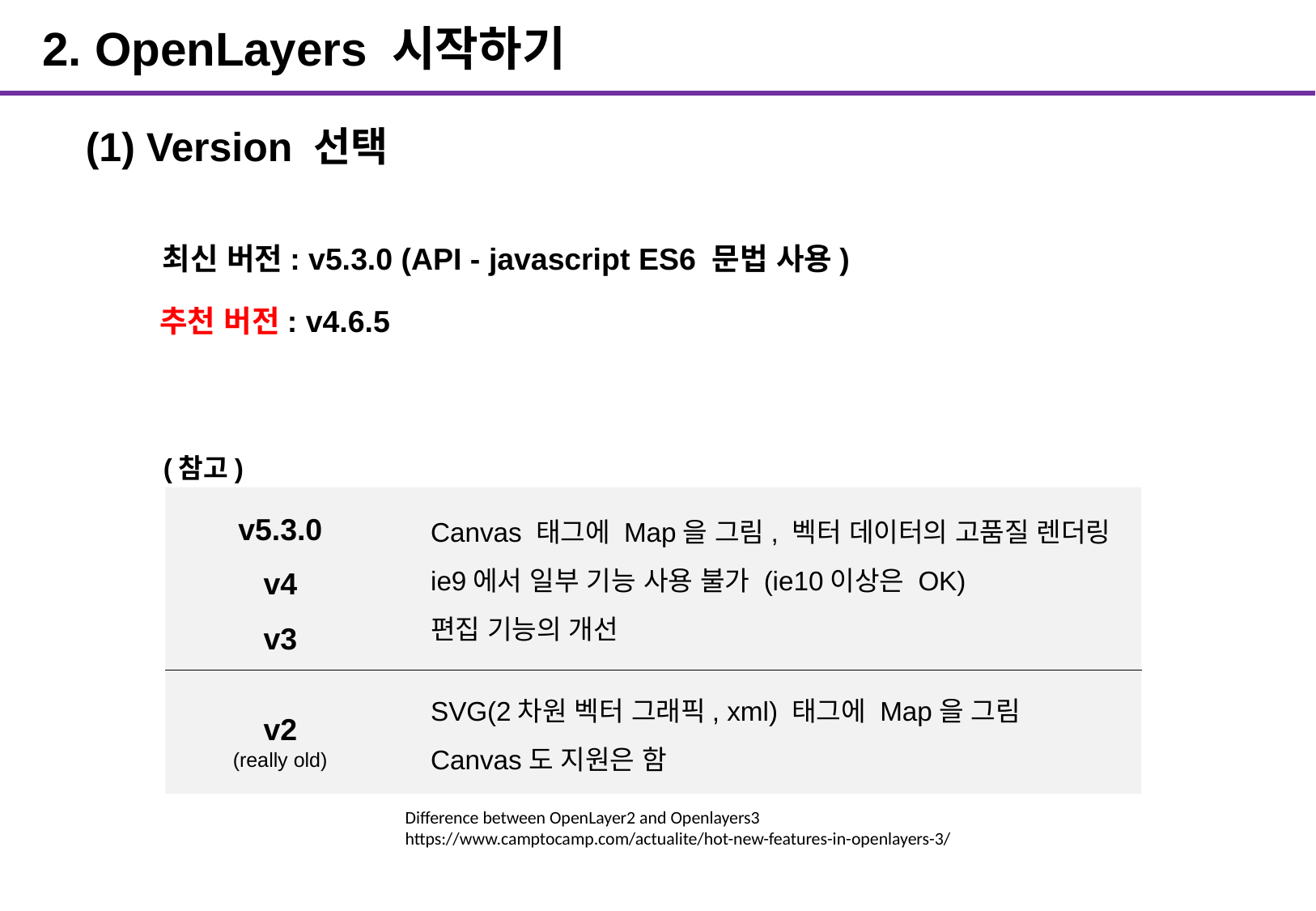

2. OpenLayers 시작하기
(1) Version 선택
최신 버전: v5.3.0 (API - javascript ES6 문법 사용)
추천 버전: v4.6.5
(참고)
v5.3.0
v4
v3
v2
(really old)

Canvas 태그에 Map을 그림, 벡터 데이터의 고품질 렌더링
ie9에서 일부 기능 사용 불가 (ie10이상은 OK)
편집 기능의 개선

SVG(2차원 벡터 그래픽, xml) 태그에 Map을 그림
Canvas도 지원은 함
Difference between OpenLayer2 and Openlayers3
https://www.camptocamp.com/actualite/hot-new-features-in-openlayers-3/